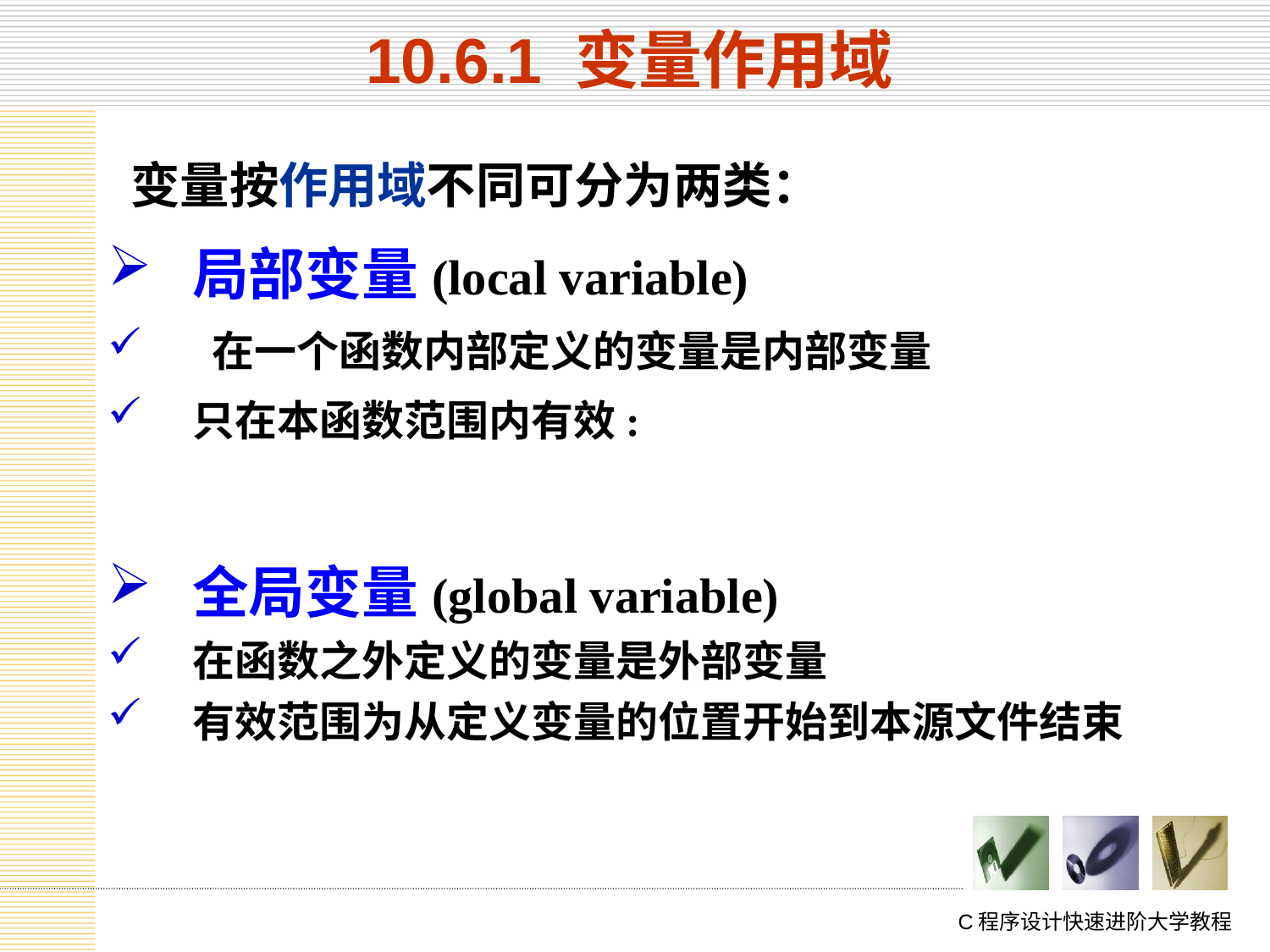

# 10.6.1 变量作用域
 变量按作用域不同可分为两类：
局部变量(local variable)
 在一个函数内部定义的变量是内部变量
只在本函数范围内有效:

全局变量(global variable)
在函数之外定义的变量是外部变量
有效范围为从定义变量的位置开始到本源文件结束
64
C程序设计快速进阶大学教程